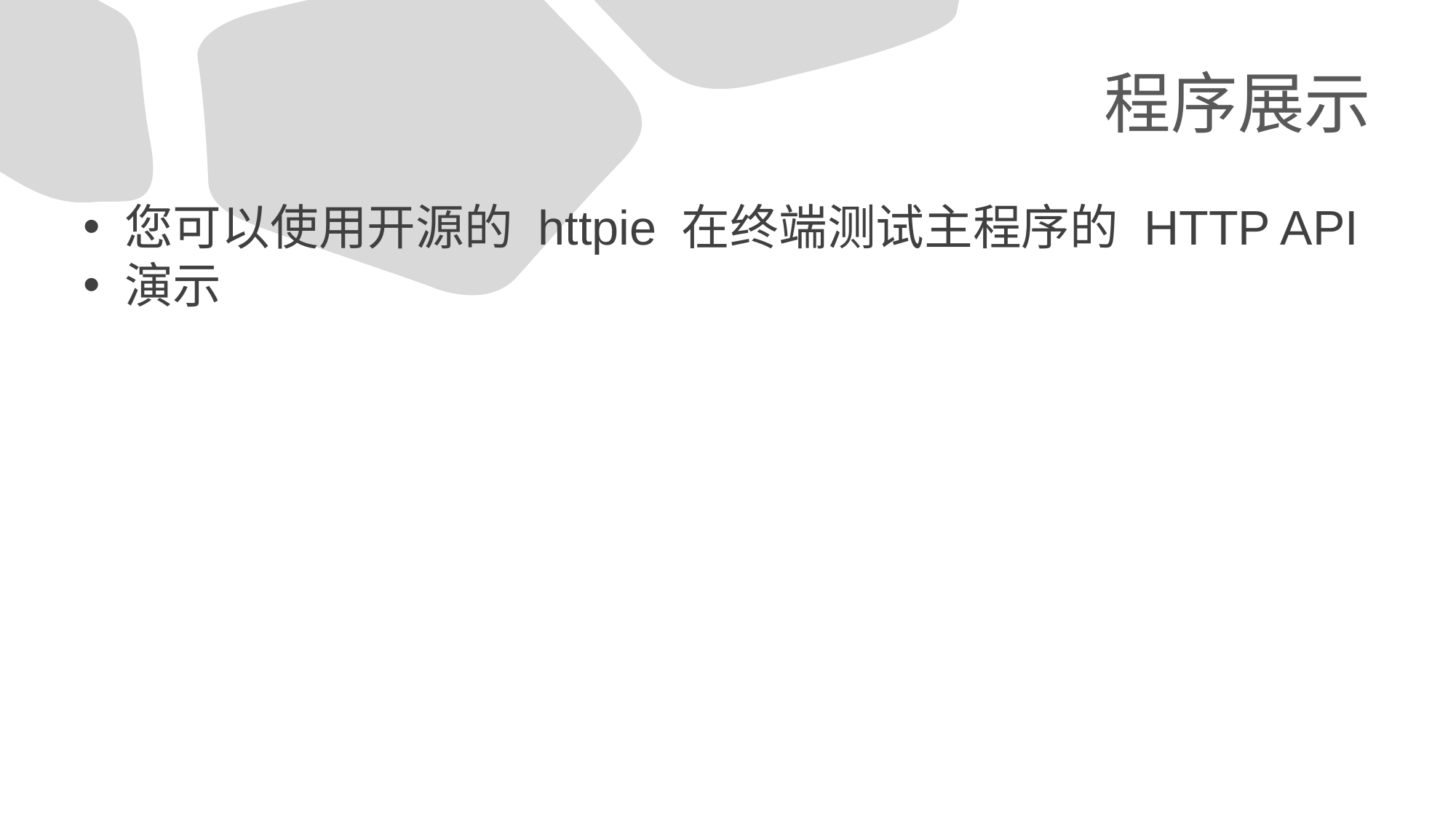

# 程序展示
您可以使用开源的 httpie 在终端测试主程序的 HTTP API
演示